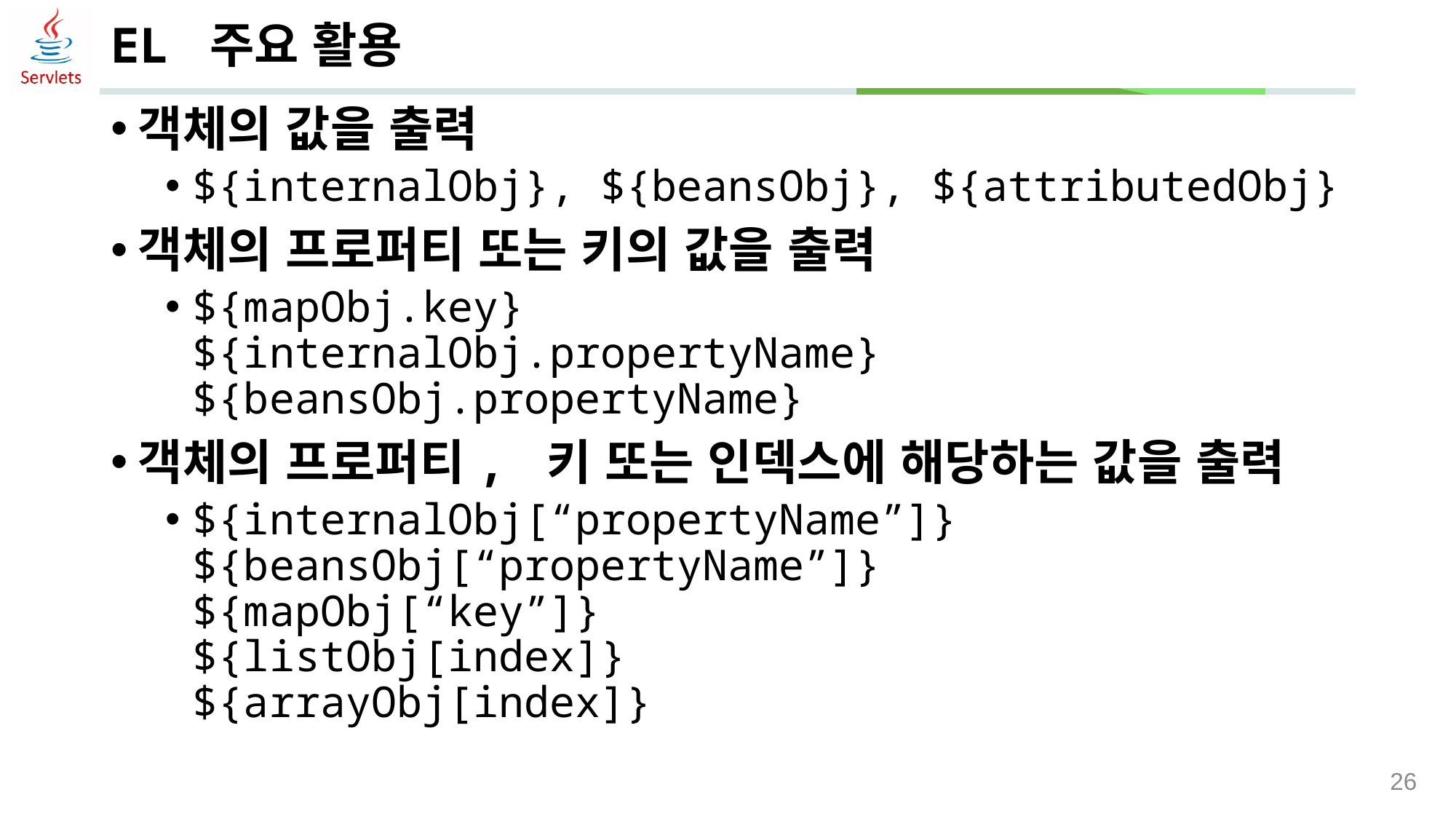

# EL 주요 활용
객체의 값을 출력
${internalObj}, ${beansObj}, ${attributedObj}
객체의 프로퍼티 또는 키의 값을 출력
${mapObj.key}
${internalObj.propertyName}
${beansObj.propertyName}
객체의 프로퍼티, 키 또는 인덱스에 해당하는 값을 출력
${internalObj[“propertyName”]}
${beansObj[“propertyName”]}
${mapObj[“key”]}
${listObj[index]}
${arrayObj[index]}

26